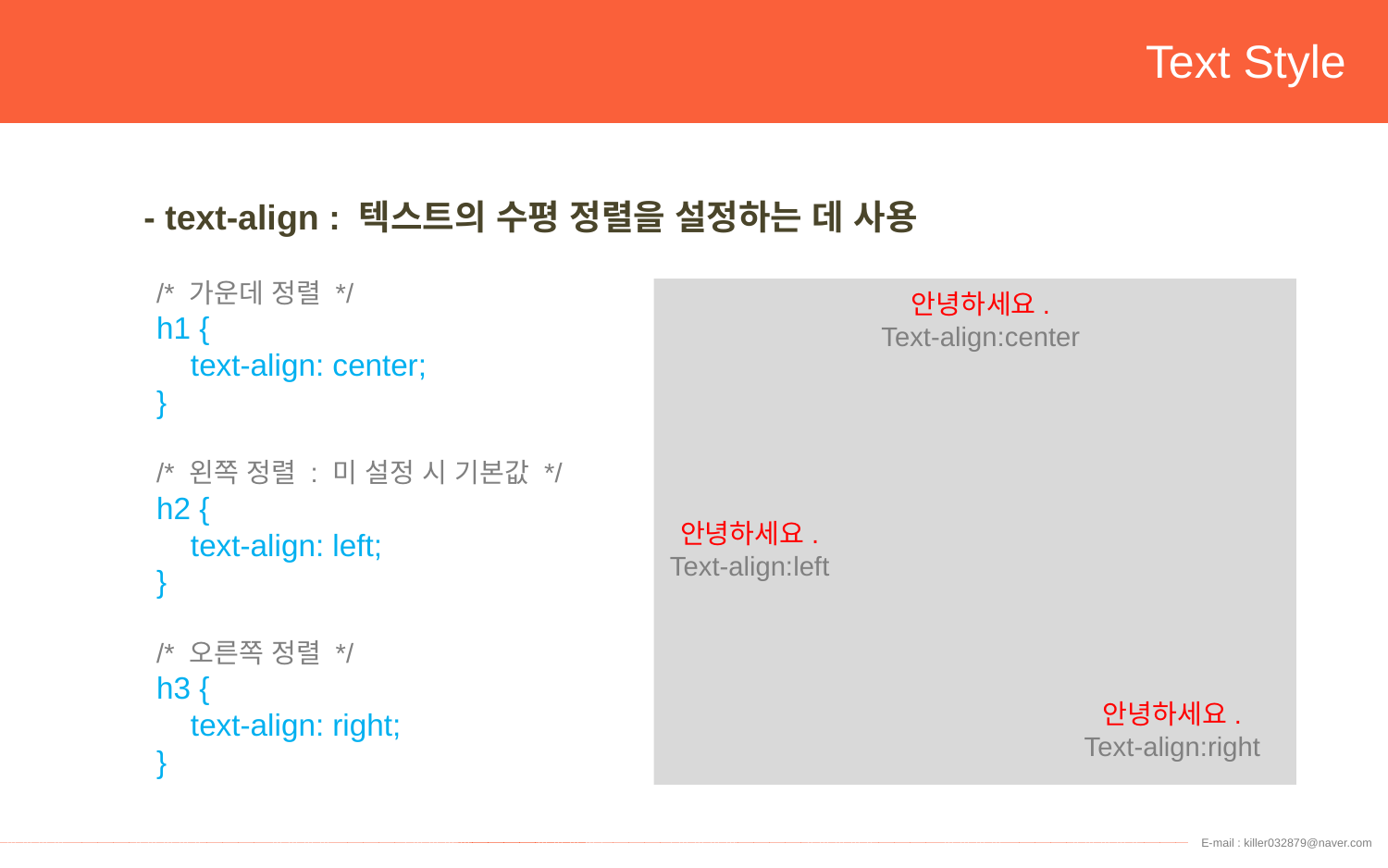

Text Style
- text-align : 텍스트의 수평 정렬을 설정하는 데 사용
/* 가운데 정렬 */
h1 {
    text-align: center;
}
/* 왼쪽 정렬 : 미 설정 시 기본값 */
h2 {
    text-align: left;
}
/* 오른쪽 정렬 */
h3 {
    text-align: right;
}

안녕하세요.
Text-align:center
안녕하세요.
Text-align:left

안녕하세요.
Text-align:right